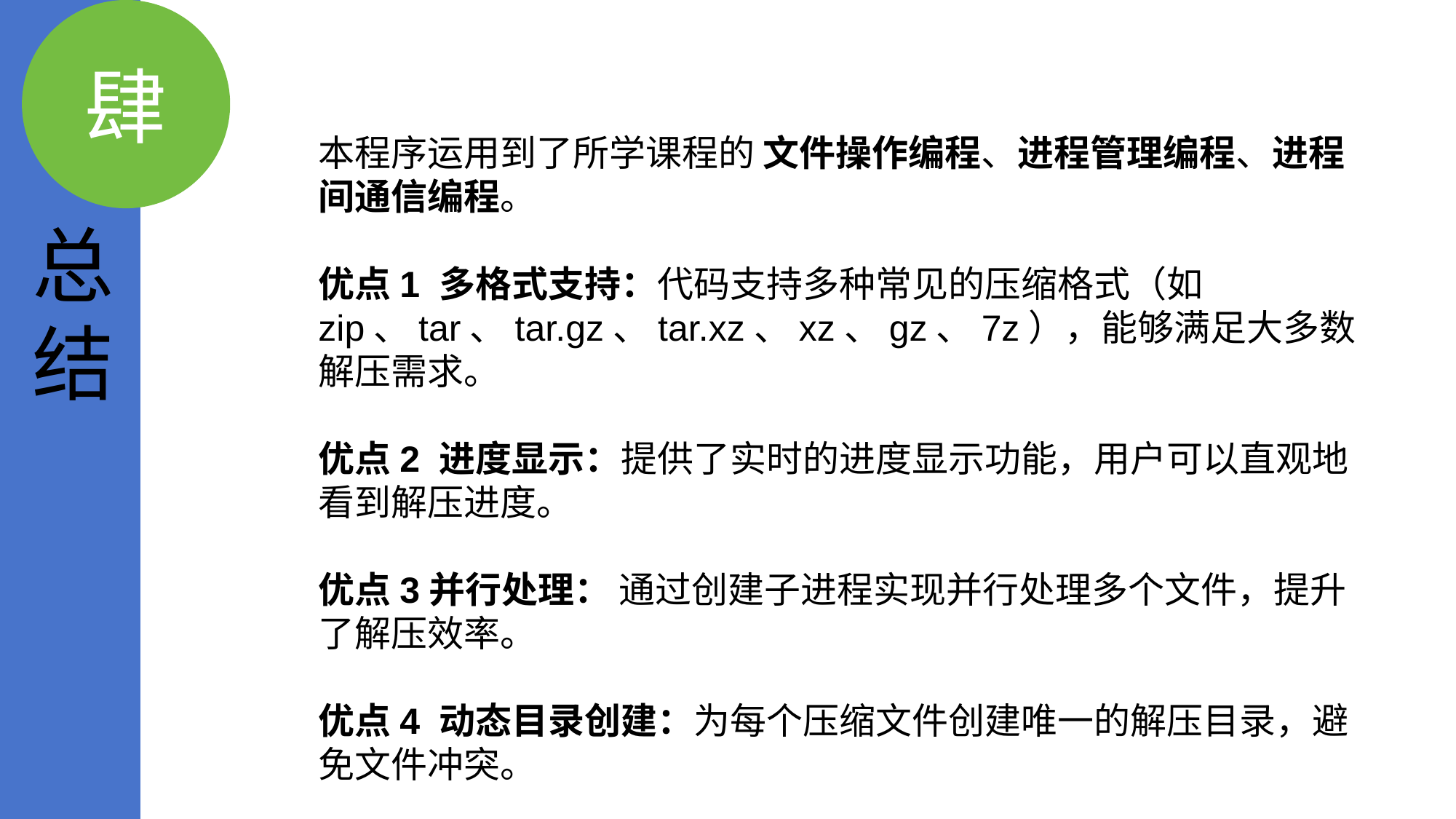

肆

本程序运用到了所学课程的 文件操作编程、进程管理编程、进程间通信编程。

优点1 多格式支持：代码支持多种常见的压缩格式（如zip、tar、tar.gz、tar.xz、xz、gz、7z），能够满足大多数解压需求。

优点2 进度显示：提供了实时的进度显示功能，用户可以直观地看到解压进度。

优点3并行处理： 通过创建子进程实现并行处理多个文件，提升了解压效率。

优点4 动态目录创建：为每个压缩文件创建唯一的解压目录，避免文件冲突。
总结